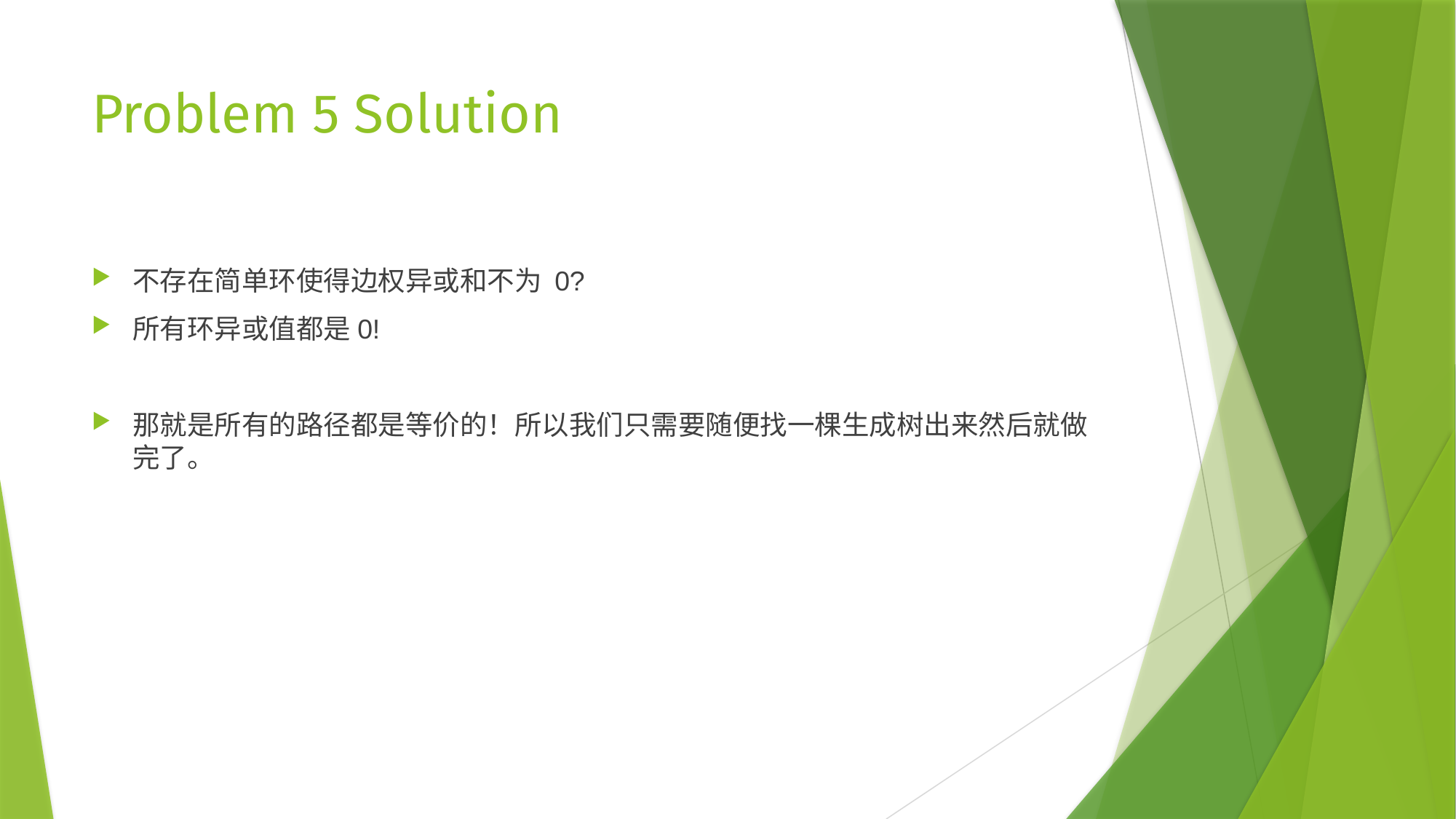

# Problem 5 Solution
不存在简单环使得边权异或和不为 0?
所有环异或值都是0!

那就是所有的路径都是等价的！所以我们只需要随便找一棵生成树出来然后就做完了。